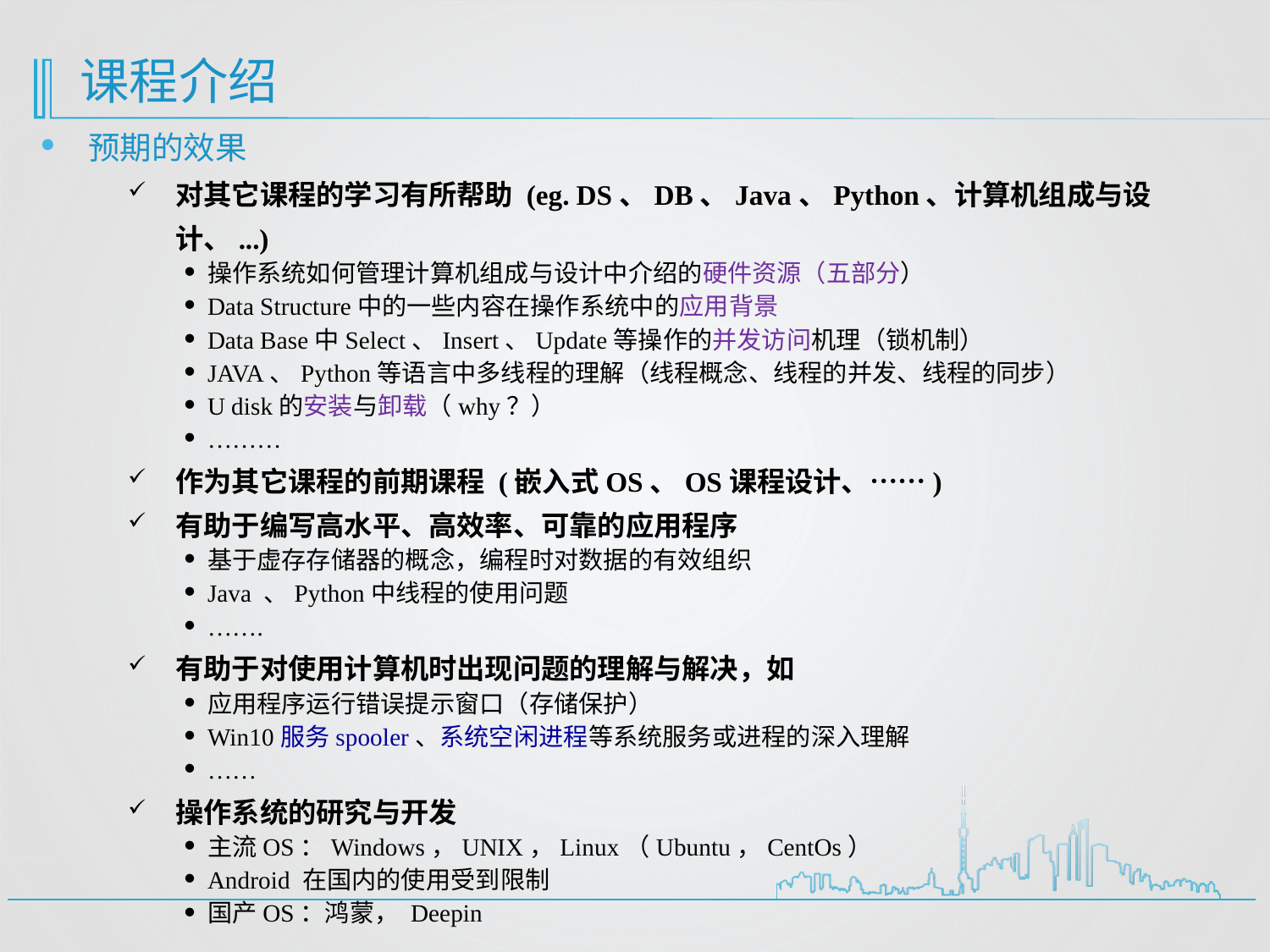

# 课程介绍
预期的效果
对其它课程的学习有所帮助 (eg. DS、DB、Java、Python、计算机组成与设计、...)
操作系统如何管理计算机组成与设计中介绍的硬件资源（五部分）
Data Structure中的一些内容在操作系统中的应用背景
Data Base中Select、Insert、Update等操作的并发访问机理（锁机制）
JAVA、Python等语言中多线程的理解（线程概念、线程的并发、线程的同步）
U disk的安装与卸载（why？）
………
作为其它课程的前期课程 (嵌入式OS、OS课程设计、……)
有助于编写高水平、高效率、可靠的应用程序
基于虚存存储器的概念，编程时对数据的有效组织
Java 、Python中线程的使用问题
…….
有助于对使用计算机时出现问题的理解与解决，如
应用程序运行错误提示窗口（存储保护）
Win10服务spooler、系统空闲进程等系统服务或进程的深入理解
……
操作系统的研究与开发
主流OS：Windows，UNIX，Linux（Ubuntu，CentOs）
Android 在国内的使用受到限制
国产OS：鸿蒙， Deepin